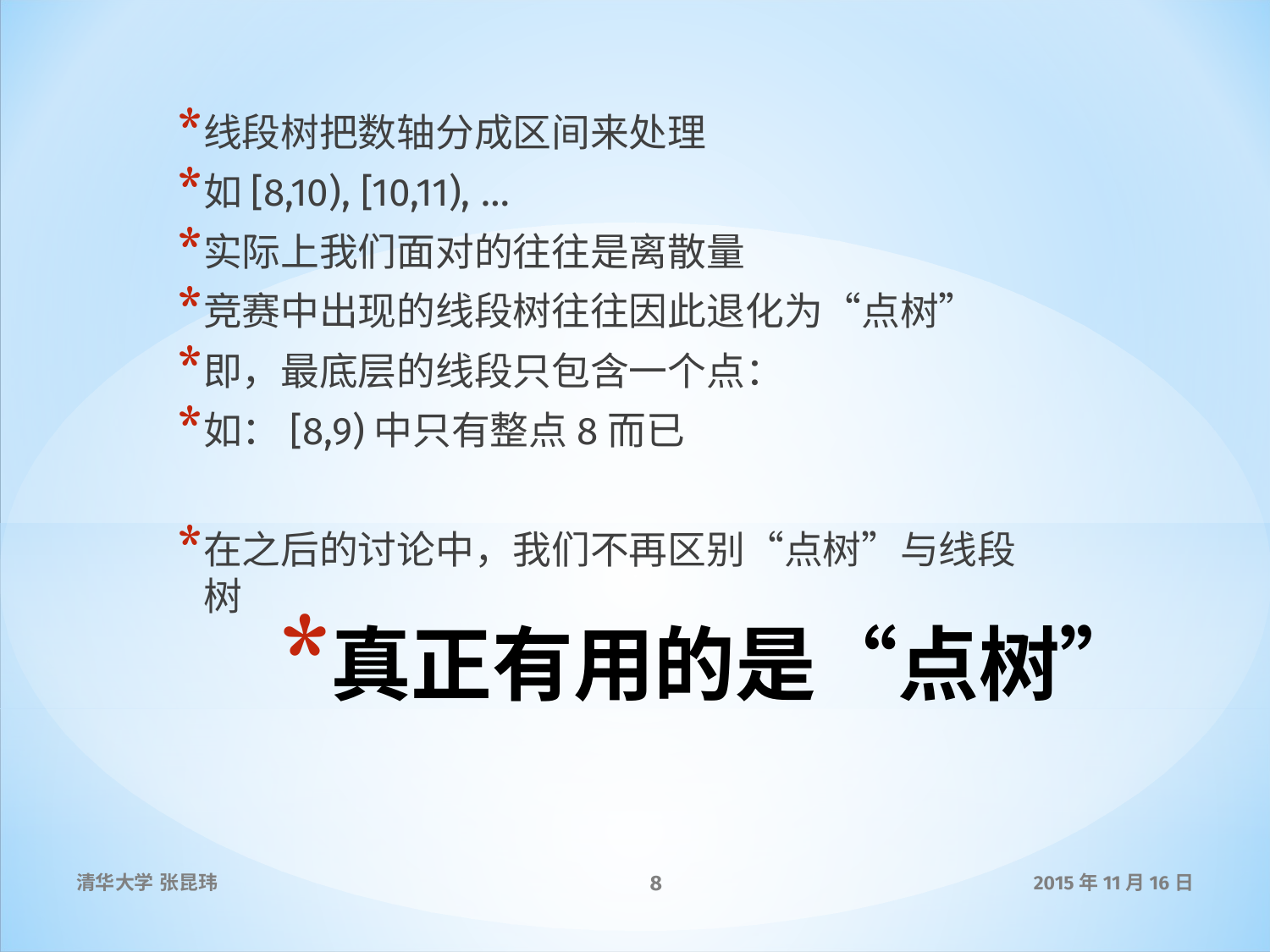

线段树把数轴分成区间来处理
如[8,10), [10,11), …
实际上我们面对的往往是离散量
竞赛中出现的线段树往往因此退化为“点树”
即，最底层的线段只包含一个点：
如：[8,9)中只有整点8而已

在之后的讨论中，我们不再区别“点树”与线段树
# 真正有用的是“点树”
清华大学 张昆玮
8
2015年11月16日